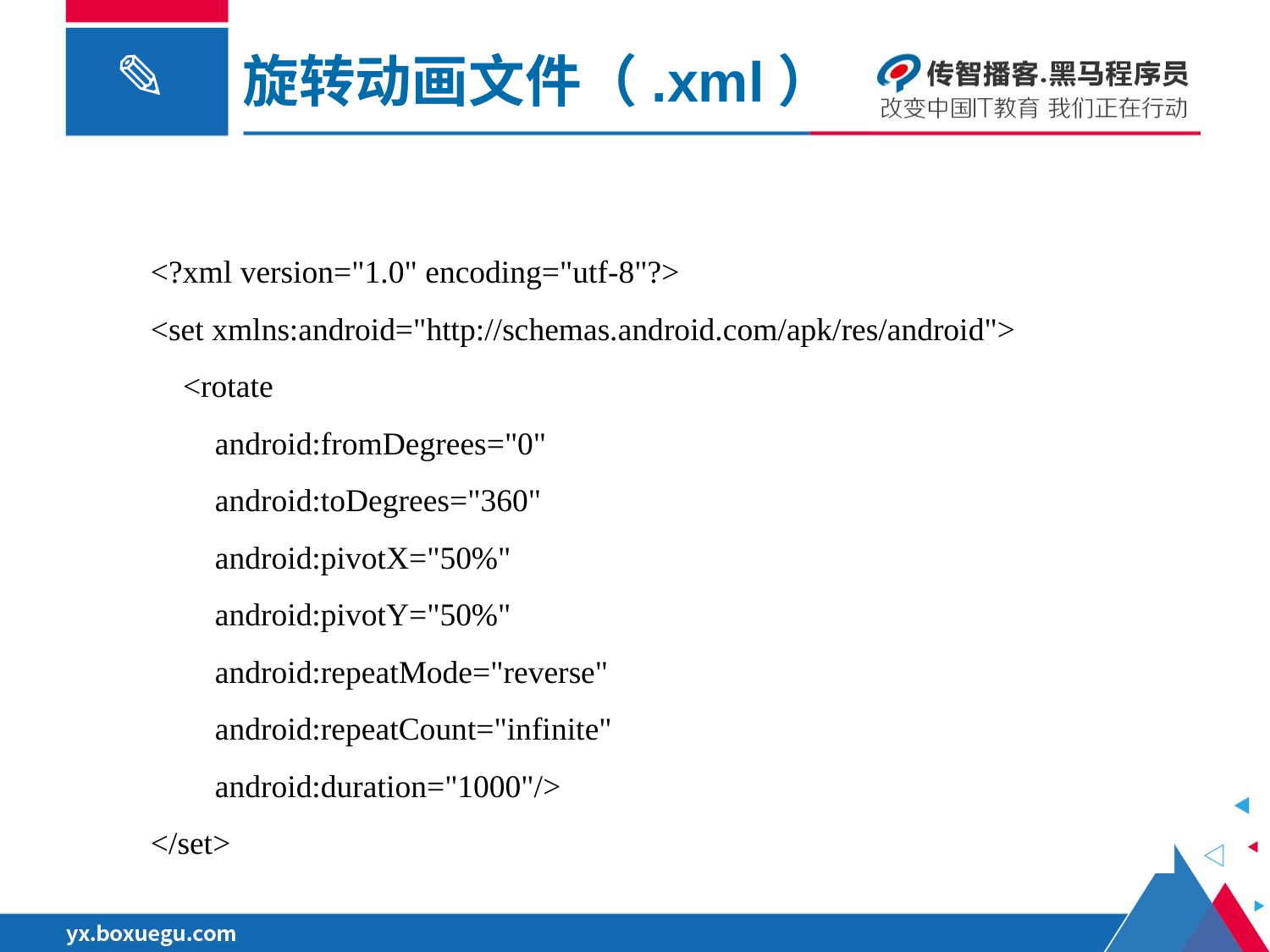

旋转动画文件（.xml）

    <?xml version="1.0" encoding="utf-8"?>
    <set xmlns:android="http://schemas.android.com/apk/res/android">
        <rotate
            android:fromDegrees="0"
            android:toDegrees="360"
            android:pivotX="50%"
            android:pivotY="50%"
            android:repeatMode="reverse"
            android:repeatCount="infinite"
            android:duration="1000"/>
    </set>